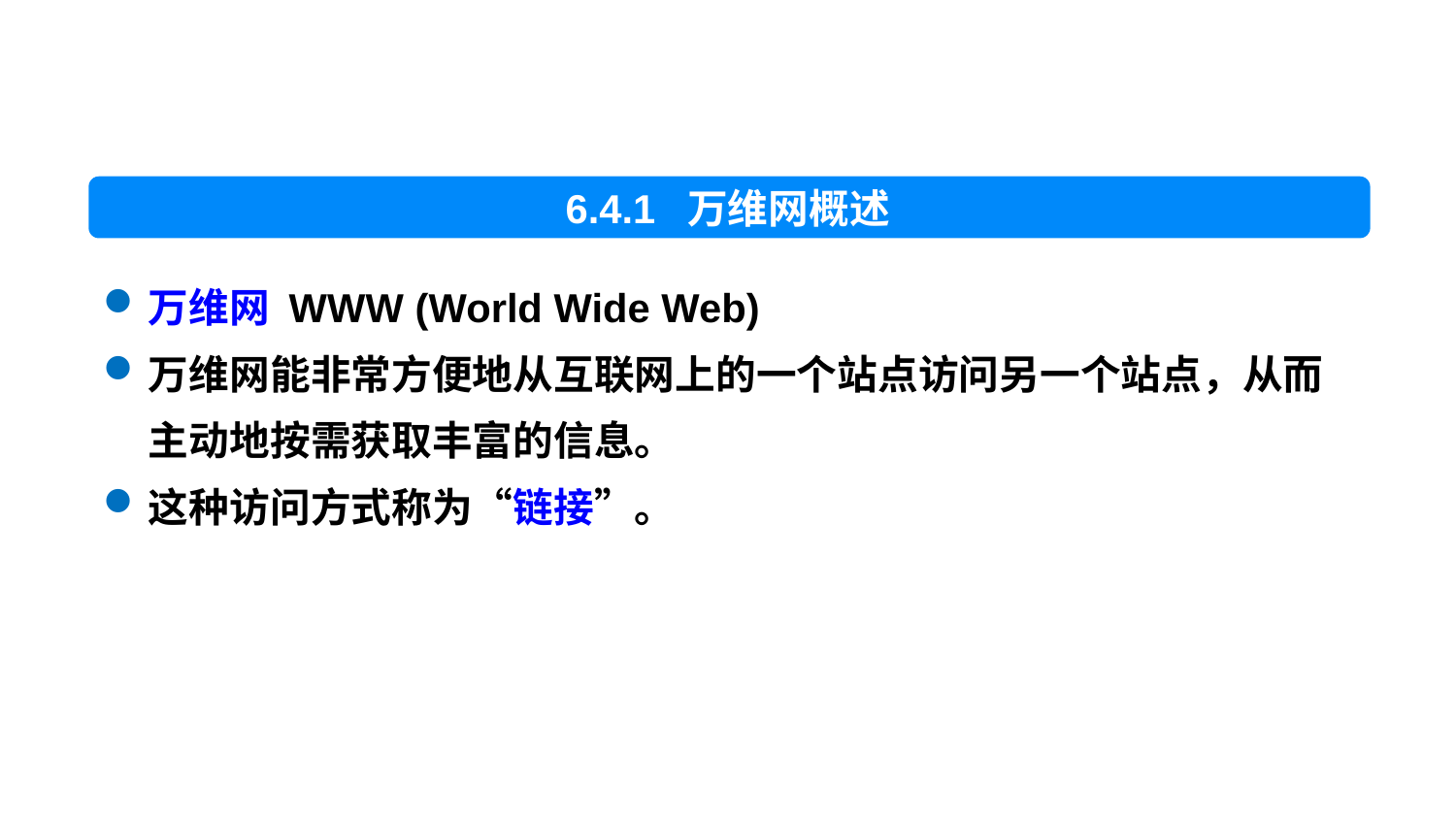

6.4.1  万维网概述

万维网 WWW (World Wide Web)
万维网能非常方便地从互联网上的一个站点访问另一个站点，从而主动地按需获取丰富的信息。
这种访问方式称为“链接”。
43